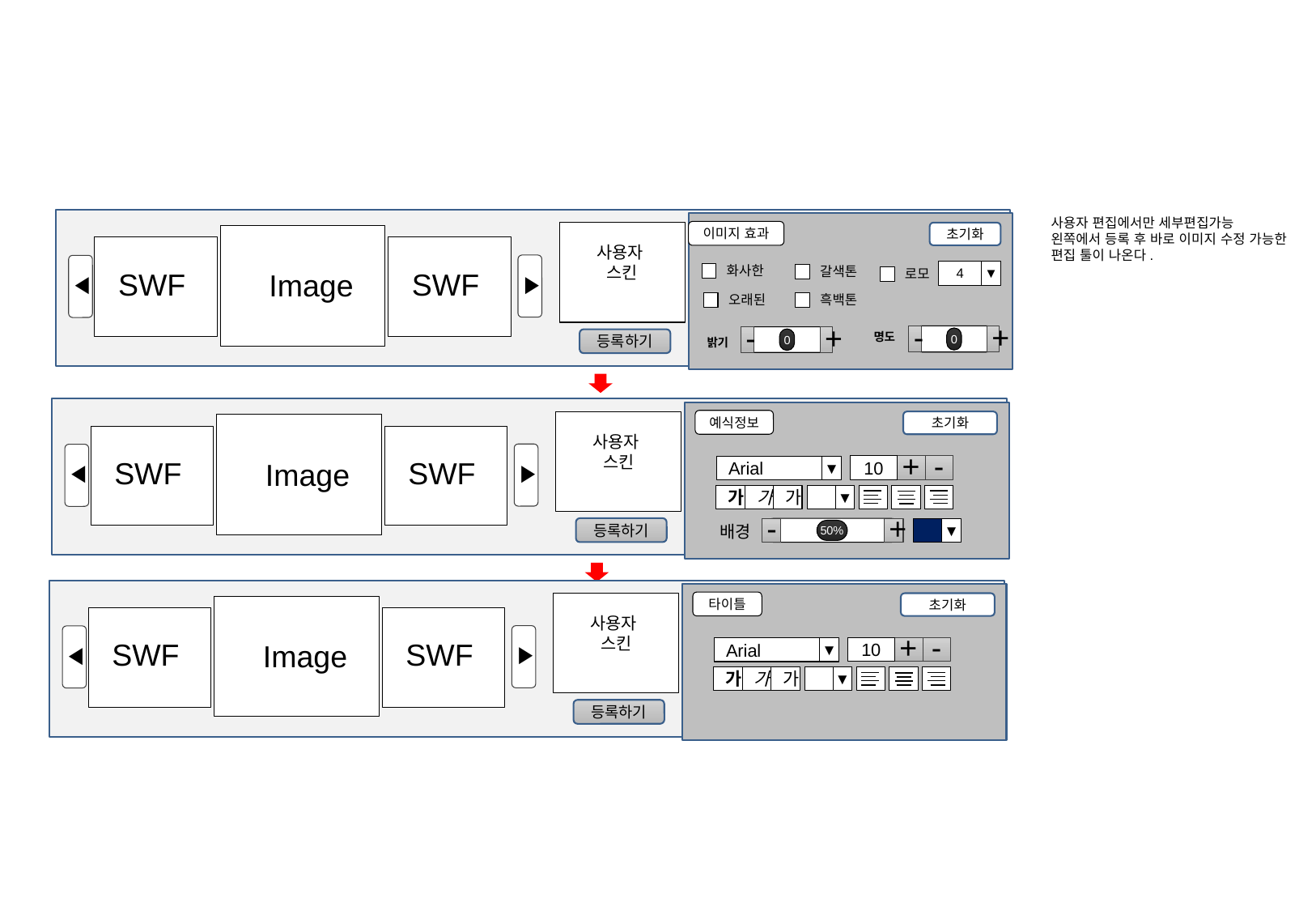

사용자 편집에서만 세부편집가능
왼쪽에서 등록 후 바로 이미지 수정 가능한
편집 툴이 나온다.

이미지 효과

사용자
스킨

초기화

▶
◀
화사한

갈색톤

SWF
SWF
로모

Image
4
▼
흑백톤

오래된

명도
-

0
+
-

0
+
밝기
등록하기

예식정보

사용자
스킨

초기화

▶
◀
SWF
SWF
Image
10
+
-
Arial
▼
가
가
가

▼

배경
등록하기
-

50%
+

▼

타이틀

사용자
스킨

초기화

▶
◀
SWF
SWF
Image
10
+
-
Arial
▼
가
가
가

▼

등록하기